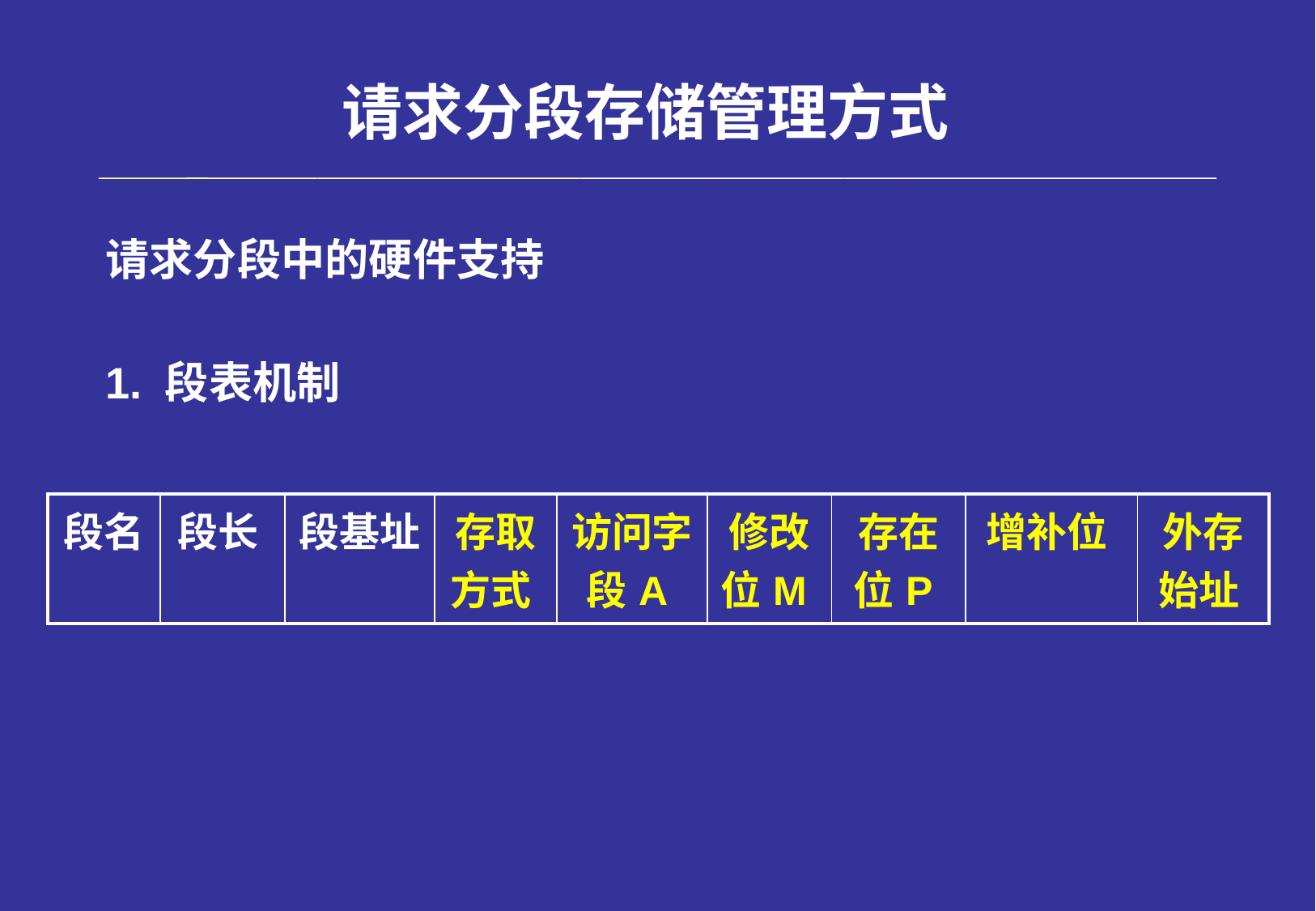

# 请求分段存储管理方式
请求分段中的硬件支持

1. 段表机制
| 段名 | 段长 | 段基址 | 存取方式 | 访问字段A | 修改位M | 存在位P | 增补位 | 外存始址 |
| --- | --- | --- | --- | --- | --- | --- | --- | --- |